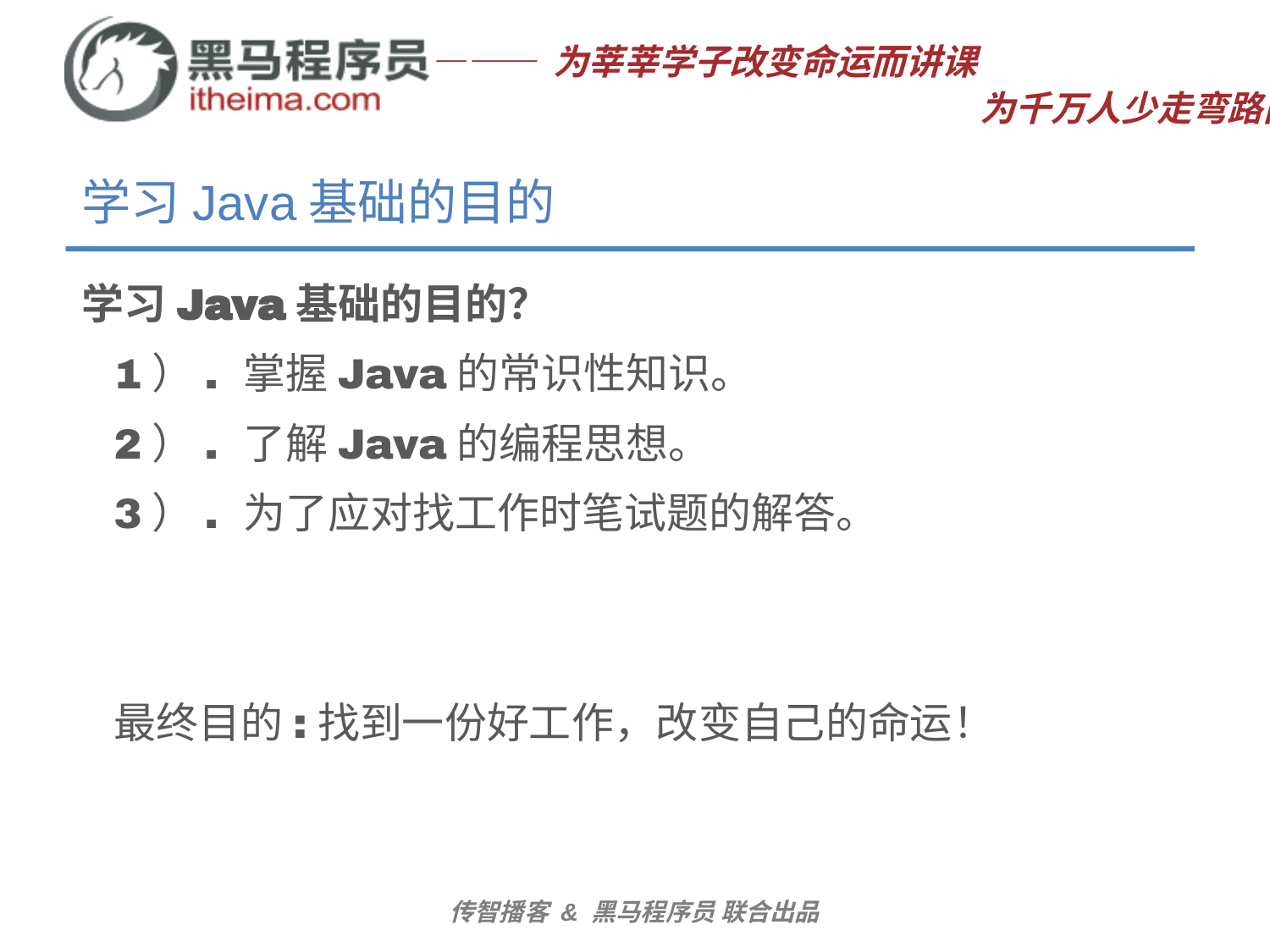

# 学习Java基础的目的
学习Java基础的目的？
	1）. 掌握Java的常识性知识。
	2）. 了解Java的编程思想。
	3）. 为了应对找工作时笔试题的解答。

	最终目的:找到一份好工作，改变自己的命运！